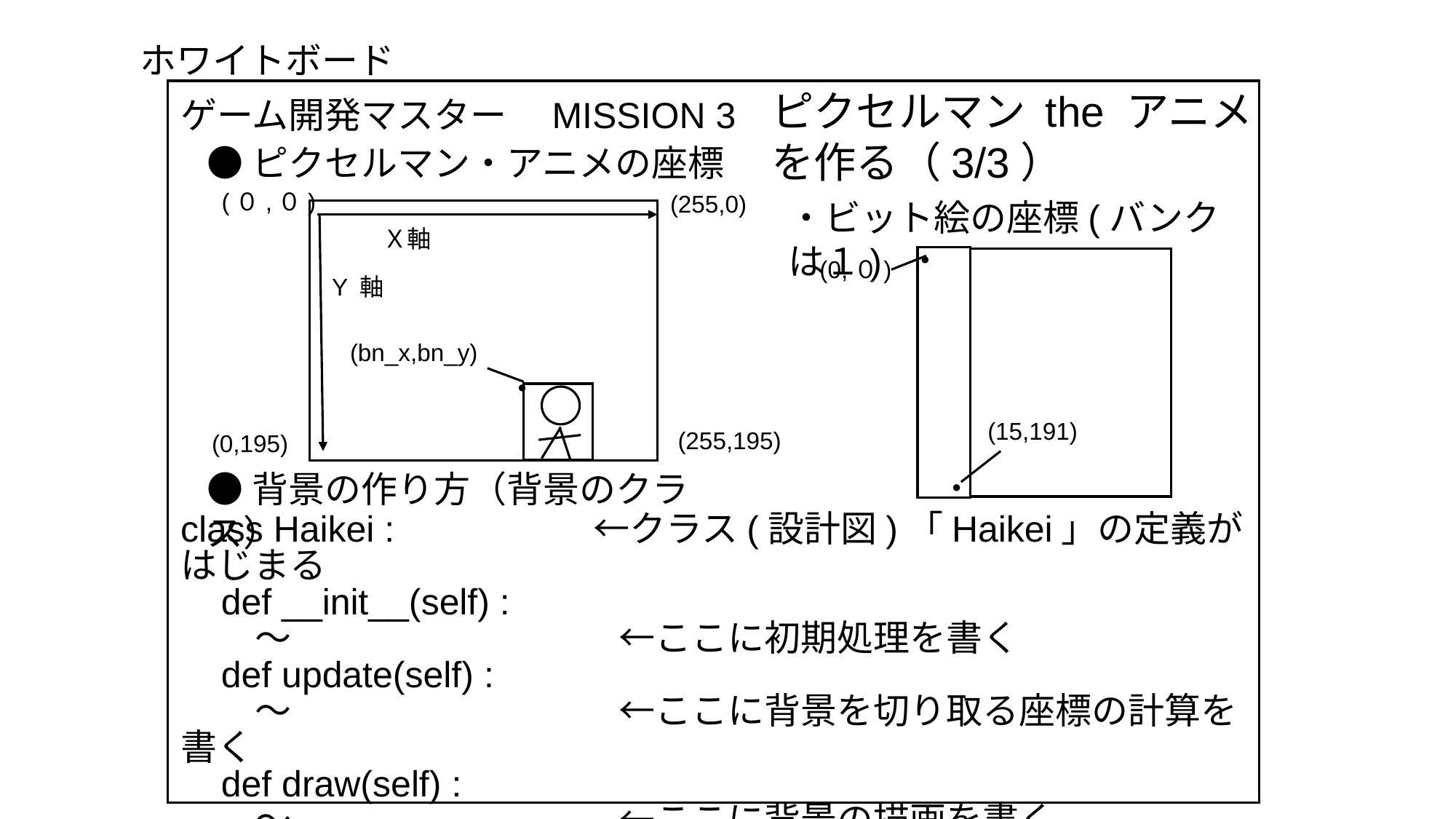

ホワイトボード
ピクセルマン the アニメを作る（3/3）

ゲーム開発マスター　MISSION 3
●ピクセルマン・アニメの座標
(０,０)
(255,0)
・ビット絵の座標(バンクは１)

Ｘ軸
●

(0,０)
Y 軸
 (bn_x,bn_y)
●

(15,191)
(255,195)
(0,195)
●背景の作り方（背景のクラス）
●
class Haikei :　　　　　 ←クラス(設計図)「Haikei」の定義がはじまる
    def __init__(self) :
        ～　　　　　　　　　←ここに初期処理を書く
    def update(self) :
        ～　　　　　　　　　←ここに背景を切り取る座標の計算を書く
    def draw(self) :
        ～　　　　　　　　　←ここに背景の描画を書く
このクラス（設計図）は、Animeの中で実体化,描画し、Pixelmanで座標を計算する！